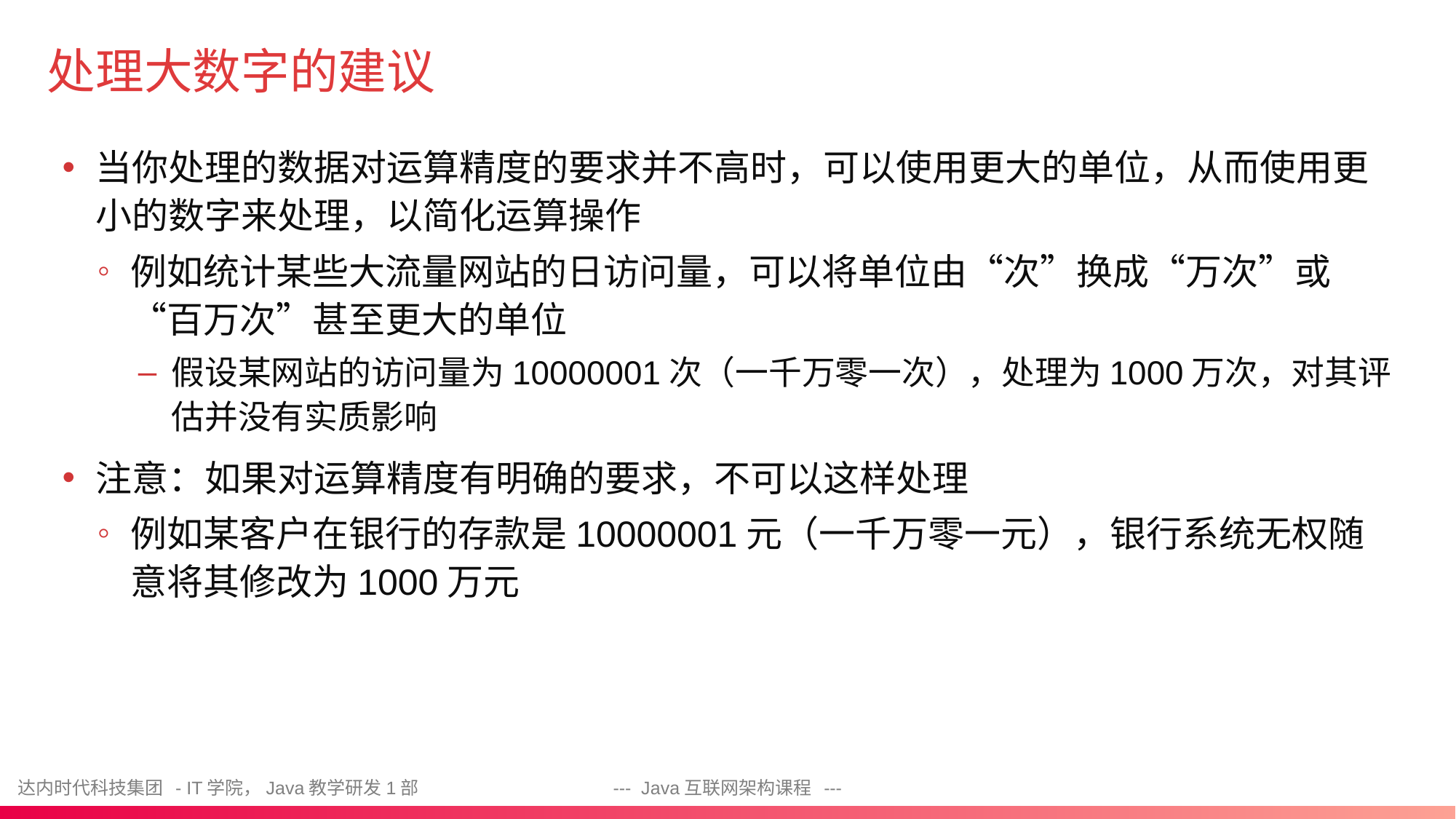

# 处理大数字的建议
当你处理的数据对运算精度的要求并不高时，可以使用更大的单位，从而使用更小的数字来处理，以简化运算操作
例如统计某些大流量网站的日访问量，可以将单位由“次”换成“万次”或“百万次”甚至更大的单位
假设某网站的访问量为10000001次（一千万零一次），处理为1000万次，对其评估并没有实质影响
注意：如果对运算精度有明确的要求，不可以这样处理
例如某客户在银行的存款是10000001元（一千万零一元），银行系统无权随意将其修改为1000万元